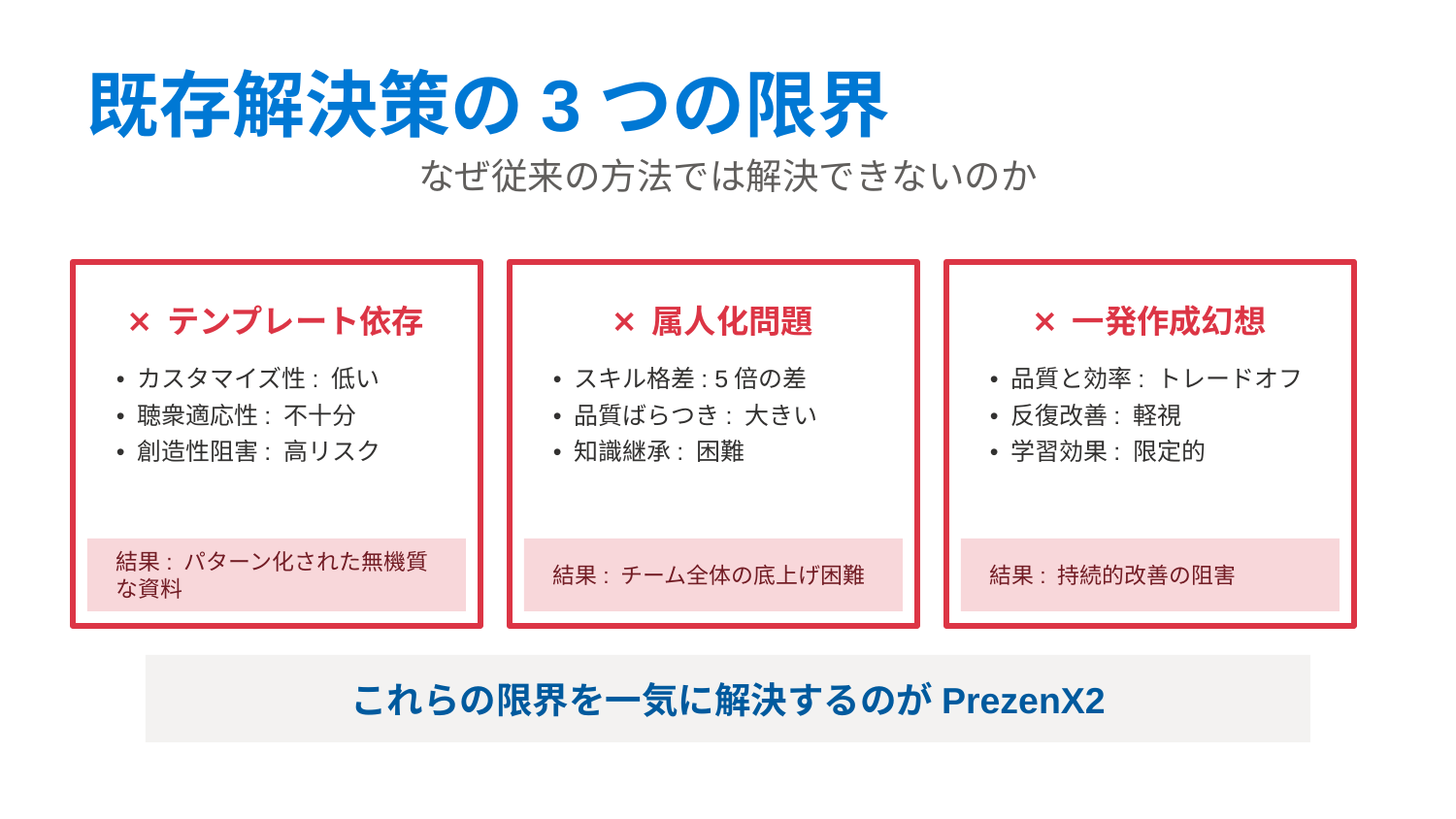

既存解決策の3つの限界
なぜ従来の方法では解決できないのか

❌ テンプレート依存
❌ 属人化問題
❌ 一発作成幻想
• カスタマイズ性: 低い
• スキル格差: 5倍の差
• 品質と効率: トレードオフ
• 聴衆適応性: 不十分
• 品質ばらつき: 大きい
• 反復改善: 軽視
• 創造性阻害: 高リスク
• 知識継承: 困難
• 学習効果: 限定的

結果: パターン化された無機質な資料
結果: チーム全体の底上げ困難
結果: 持続的改善の阻害

これらの限界を一気に解決するのがPrezenX2